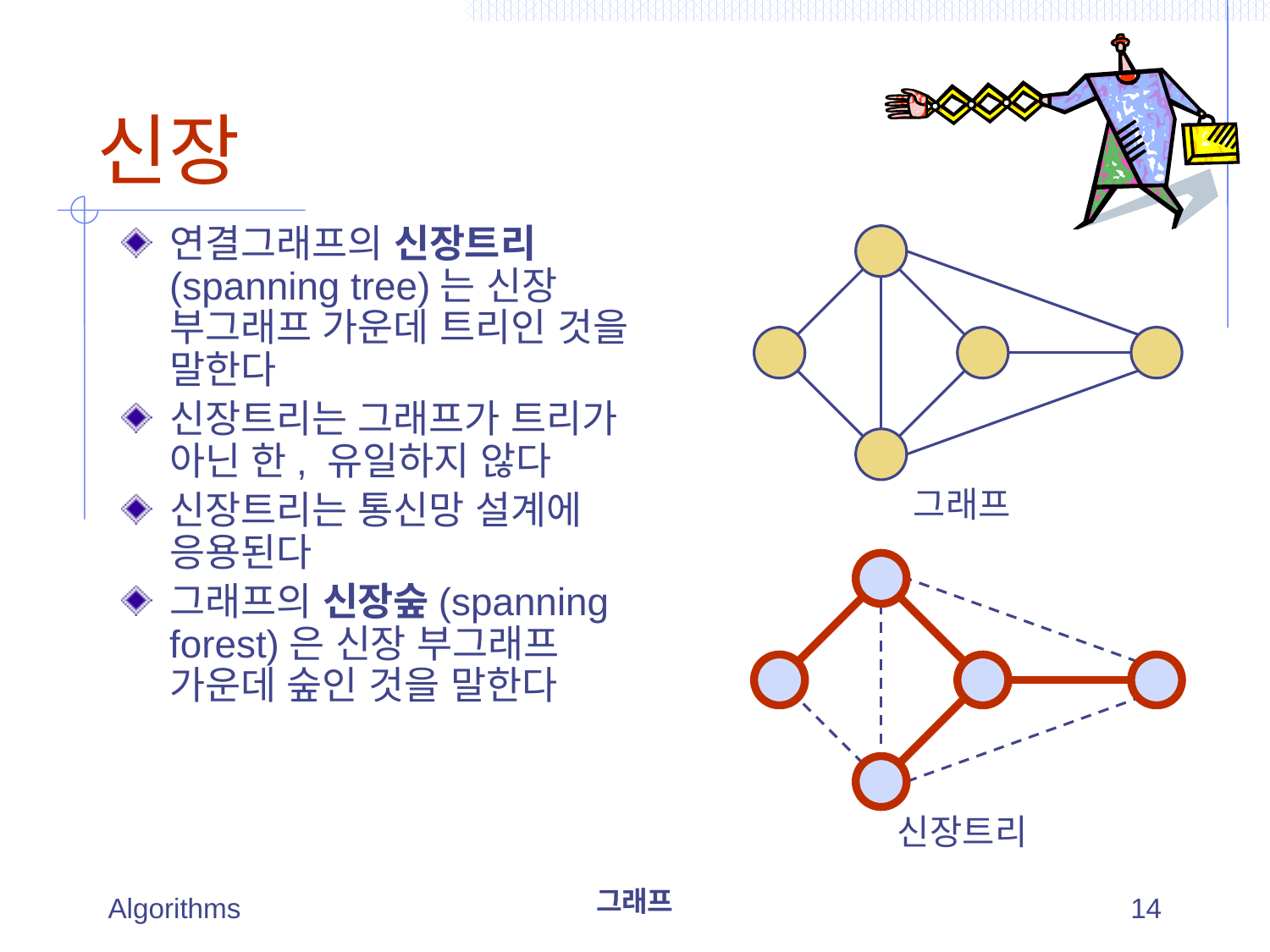

# 신장
연결그래프의 신장트리(spanning tree)는 신장 부그래프 가운데 트리인 것을 말한다
신장트리는 그래프가 트리가 아닌 한, 유일하지 않다
신장트리는 통신망 설계에 응용된다
그래프의 신장숲(spanning forest)은 신장 부그래프 가운데 숲인 것을 말한다

그래프

신장트리
Algorithms
그래프
14